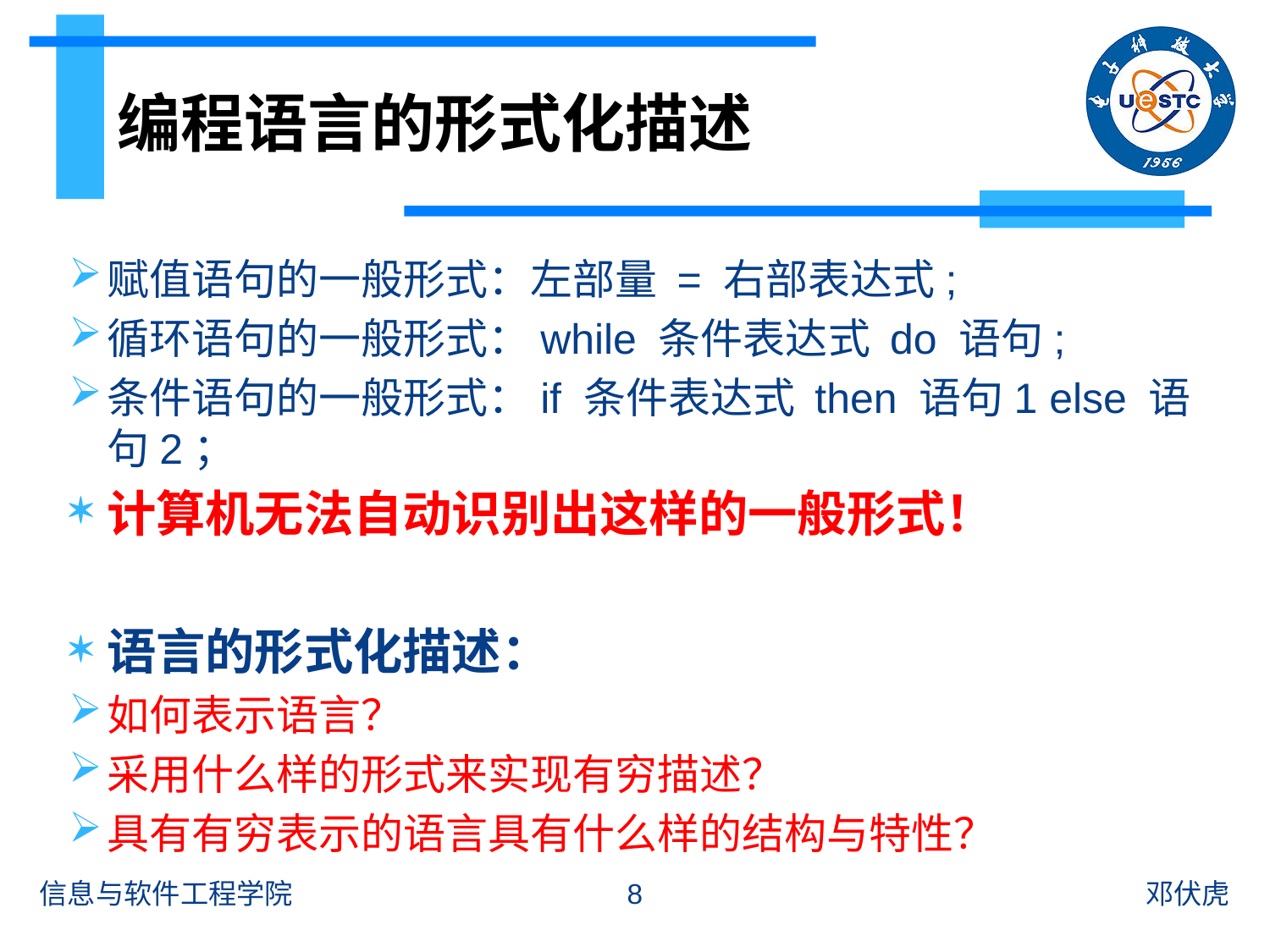

# 编程语言的形式化描述
赋值语句的一般形式：左部量 = 右部表达式;
循环语句的一般形式：while 条件表达式 do 语句;
条件语句的一般形式：if 条件表达式 then 语句1 else 语句2；
计算机无法自动识别出这样的一般形式！

语言的形式化描述：
如何表示语言？
采用什么样的形式来实现有穷描述？
具有有穷表示的语言具有什么样的结构与特性？
8
信息与软件工程学院
邓伏虎